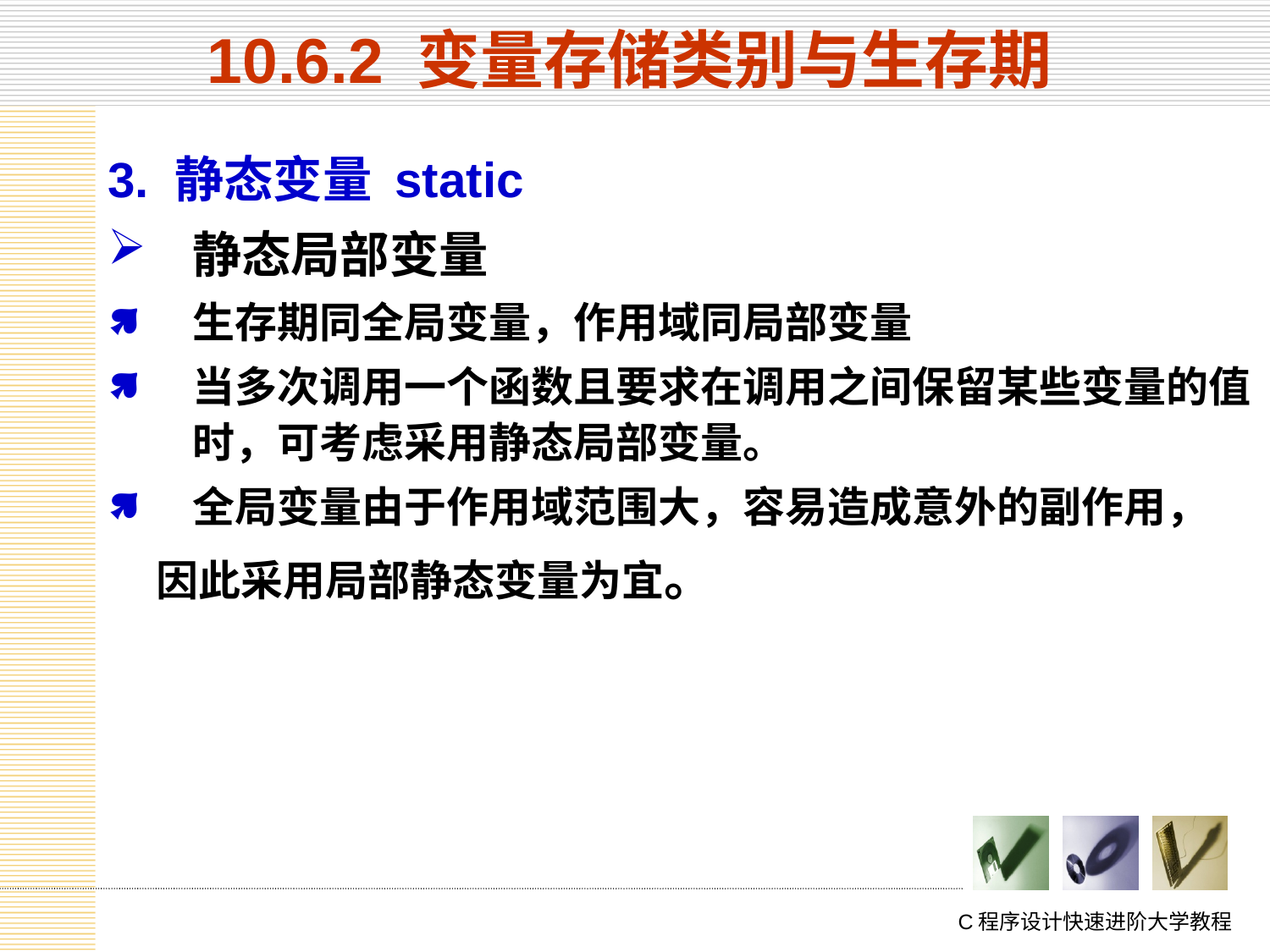

# 10.6.2 变量存储类别与生存期
3. 静态变量 static
静态局部变量
生存期同全局变量，作用域同局部变量
当多次调用一个函数且要求在调用之间保留某些变量的值时，可考虑采用静态局部变量。
全局变量由于作用域范围大，容易造成意外的副作用，
    因此采用局部静态变量为宜。
81
C程序设计快速进阶大学教程